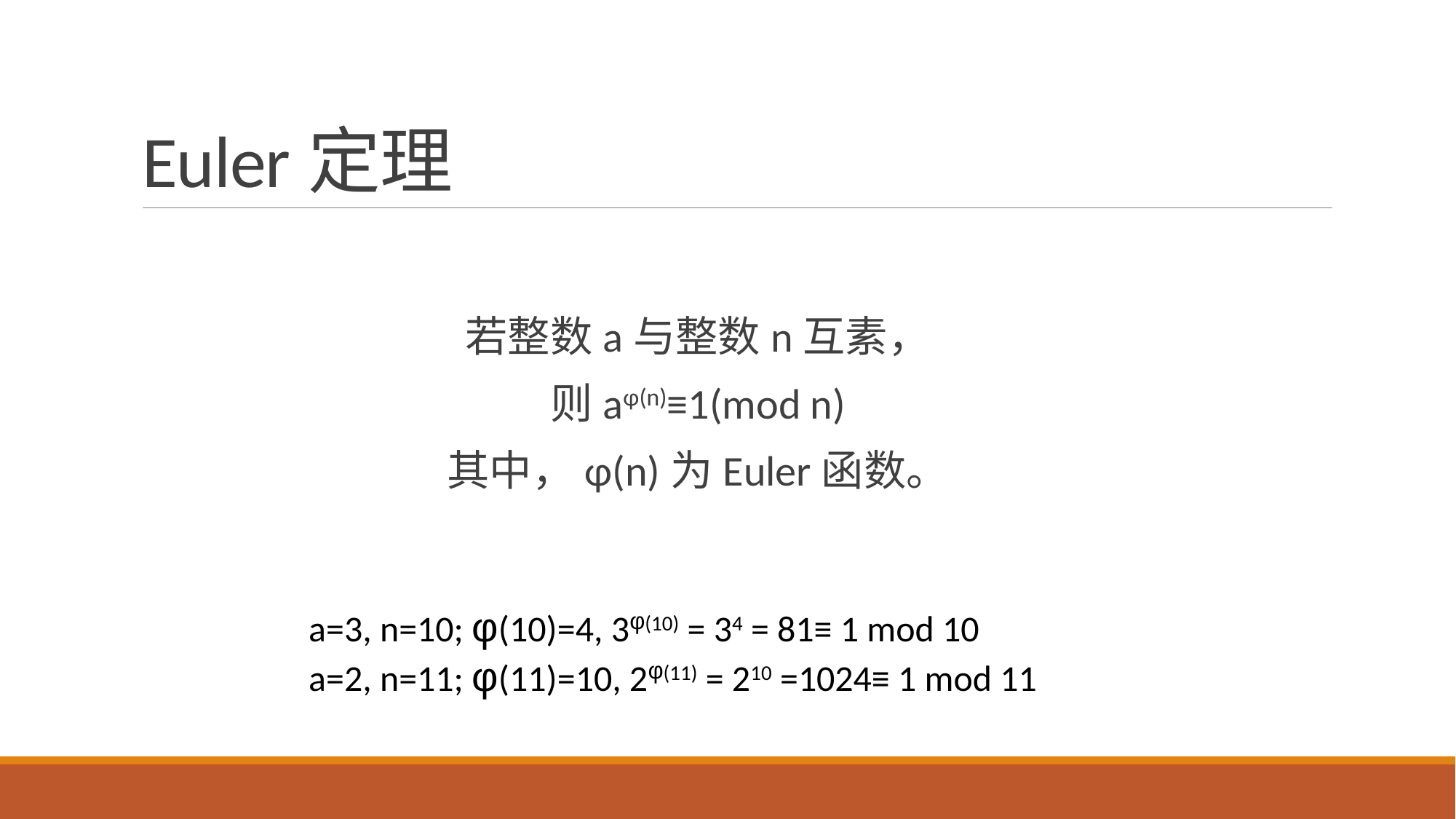

# Euler定理

若整数a与整数n互素，
则aφ(n)≡1(mod n)
其中，φ(n)为Euler函数。
a=3, n=10; φ(10)=4, 3φ(10) = 34 = 81≡ 1 mod 10
a=2, n=11; φ(11)=10, 2φ(11) = 210 =1024≡ 1 mod 11

66